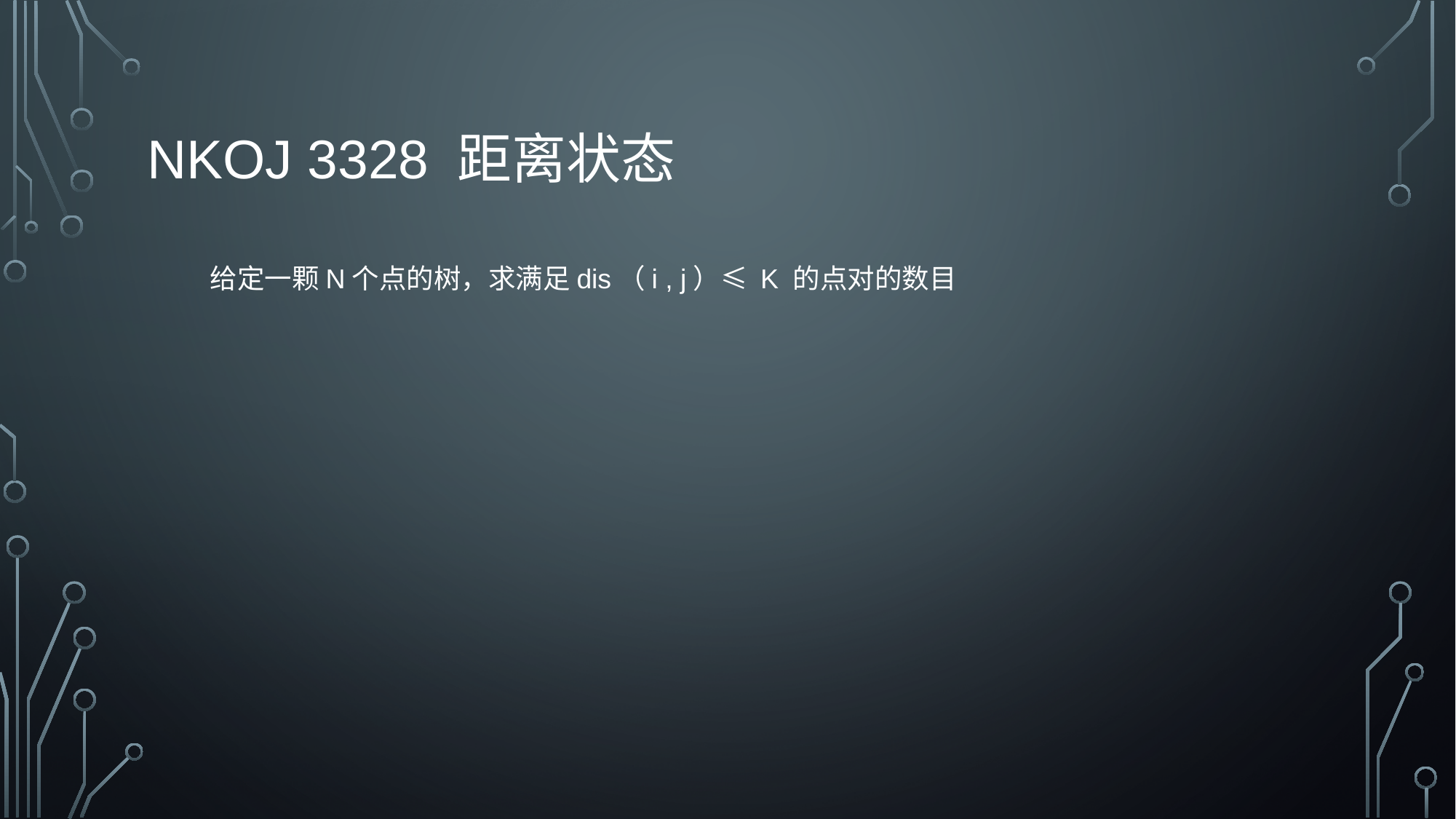

# NKOJ 3328 距离状态
给定一颗N个点的树，求满足dis（i , j）≤ K 的点对的数目